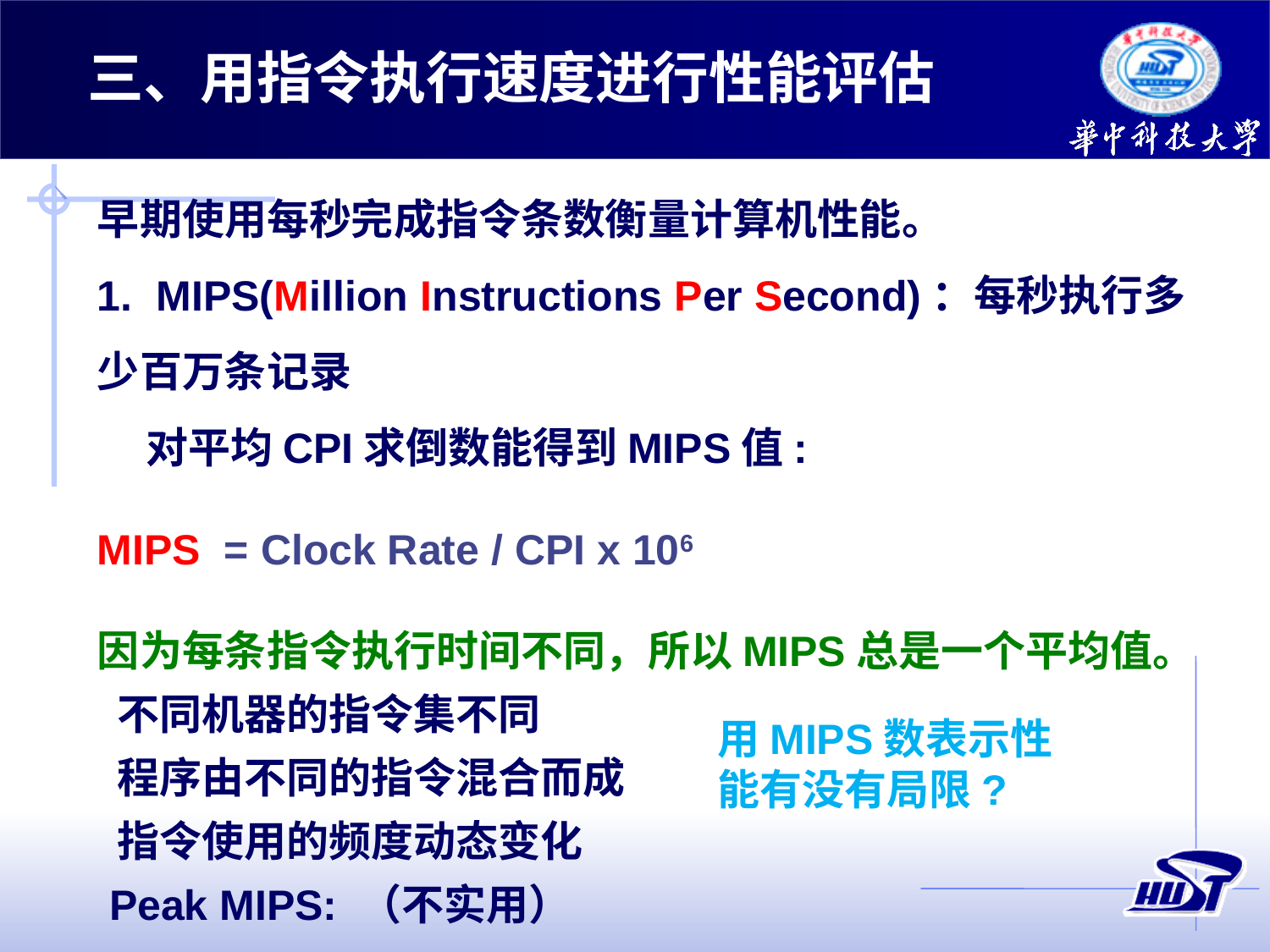

三、用指令执行速度进行性能评估
早期使用每秒完成指令条数衡量计算机性能。
1.  MIPS(Million Instructions Per Second)：每秒执行多少百万条记录
    对平均CPI求倒数能得到MIPS值:

MIPS	= Clock Rate / CPI x 106

因为每条指令执行时间不同，所以MIPS总是一个平均值。
 不同机器的指令集不同
 程序由不同的指令混合而成
 指令使用的频度动态变化
 Peak MIPS: （不实用）

用MIPS数表示性能有没有局限?